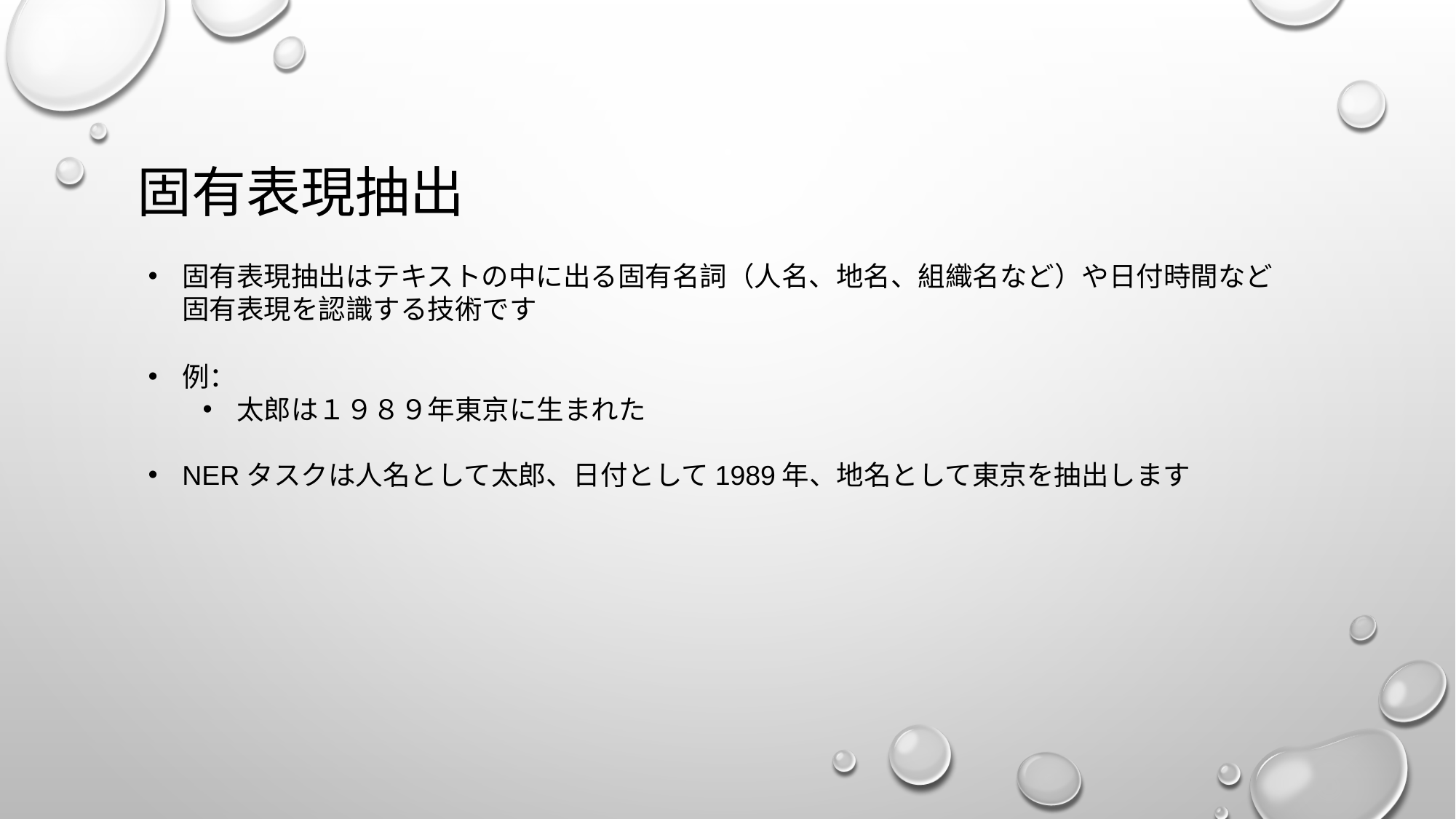

# 固有表現抽出
固有表現抽出はテキストの中に出る固有名詞（人名、地名、組織名など）や日付時間など固有表現を認識する技術です
例：
太郎は１９８９年東京に生まれた

NERタスクは人名として太郎、日付として1989年、地名として東京を抽出します